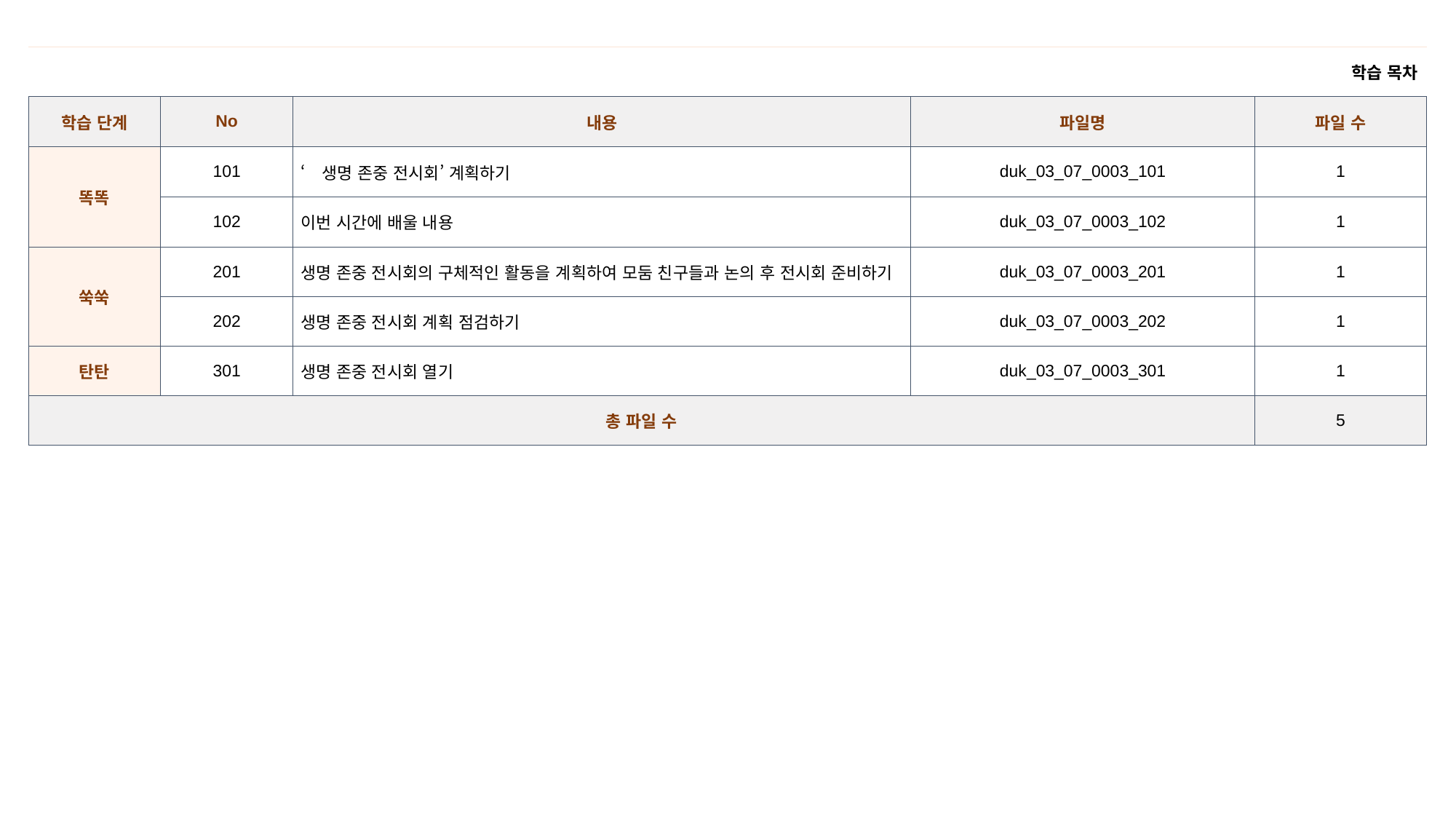

| 학습 목차 |  |  |  |  |
| --- | --- | --- | --- | --- |
| 학습 단계 | No | 내용 | 파일명 | 파일 수 |
| 똑똑 | 101 | ‘생명 존중 전시회’ 계획하기 | duk\_03\_07\_0003\_101 | 1 |
|  | 102 | 이번 시간에 배울 내용 | duk\_03\_07\_0003\_102 | 1 |
| 쑥쑥 | 201 | 생명 존중 전시회의 구체적인 활동을 계획하여 모둠 친구들과 논의 후 전시회 준비하기 | duk\_03\_07\_0003\_201 | 1 |
|  | 202 | 생명 존중 전시회 계획 점검하기 | duk\_03\_07\_0003\_202 | 1 |
| 탄탄 | 301 | 생명 존중 전시회 열기 | duk\_03\_07\_0003\_301 | 1 |
| 총 파일 수 |  |  |  | 5 |